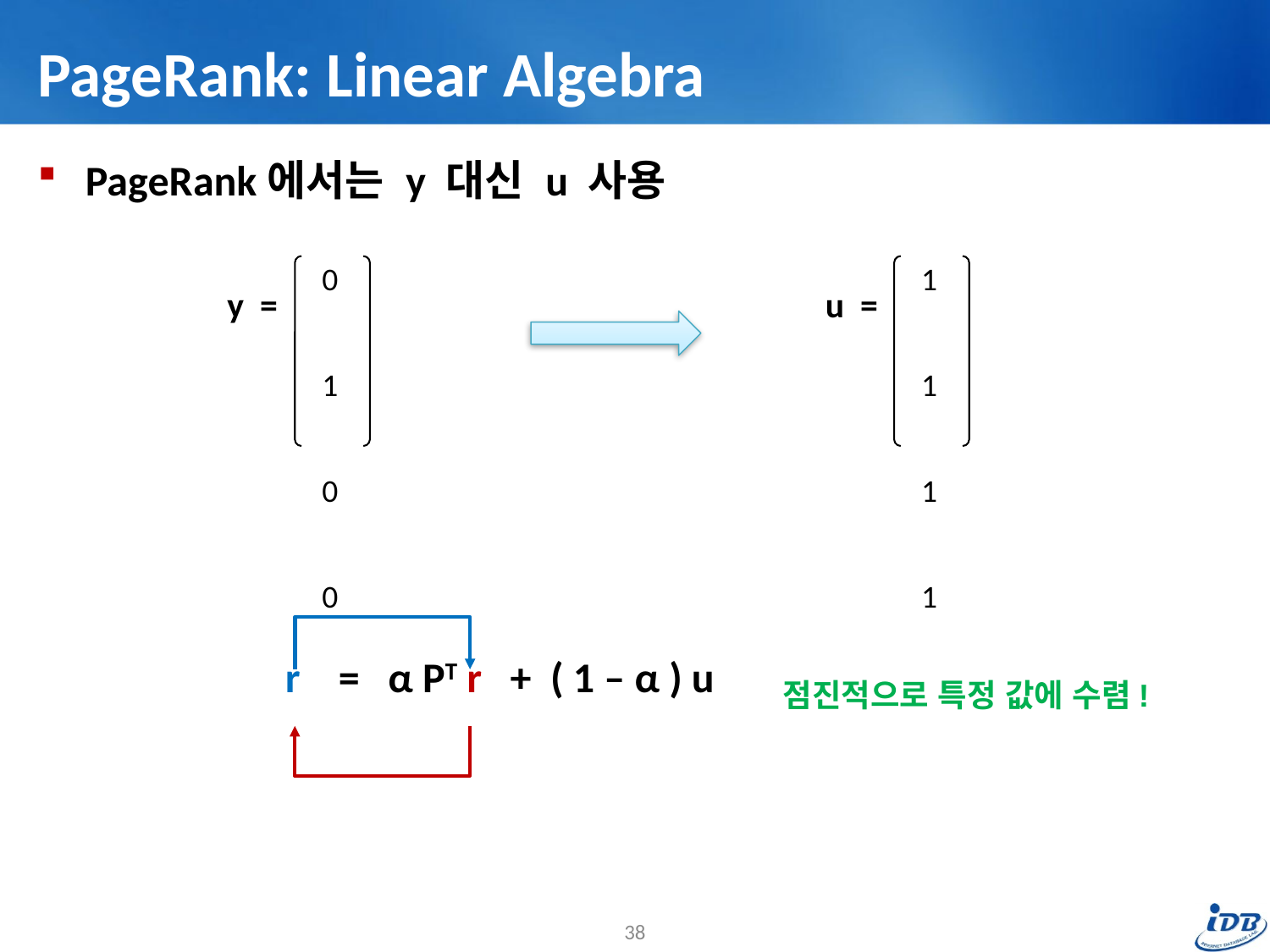

# PageRank: Linear Algebra
PageRank에서는 y 대신 u 사용

                          r    =   α PT r   +  ( 1 – α ) u

0    1
0
0
1    1
1
1

y  =
u  =

점진적으로 특정 값에 수렴!
38